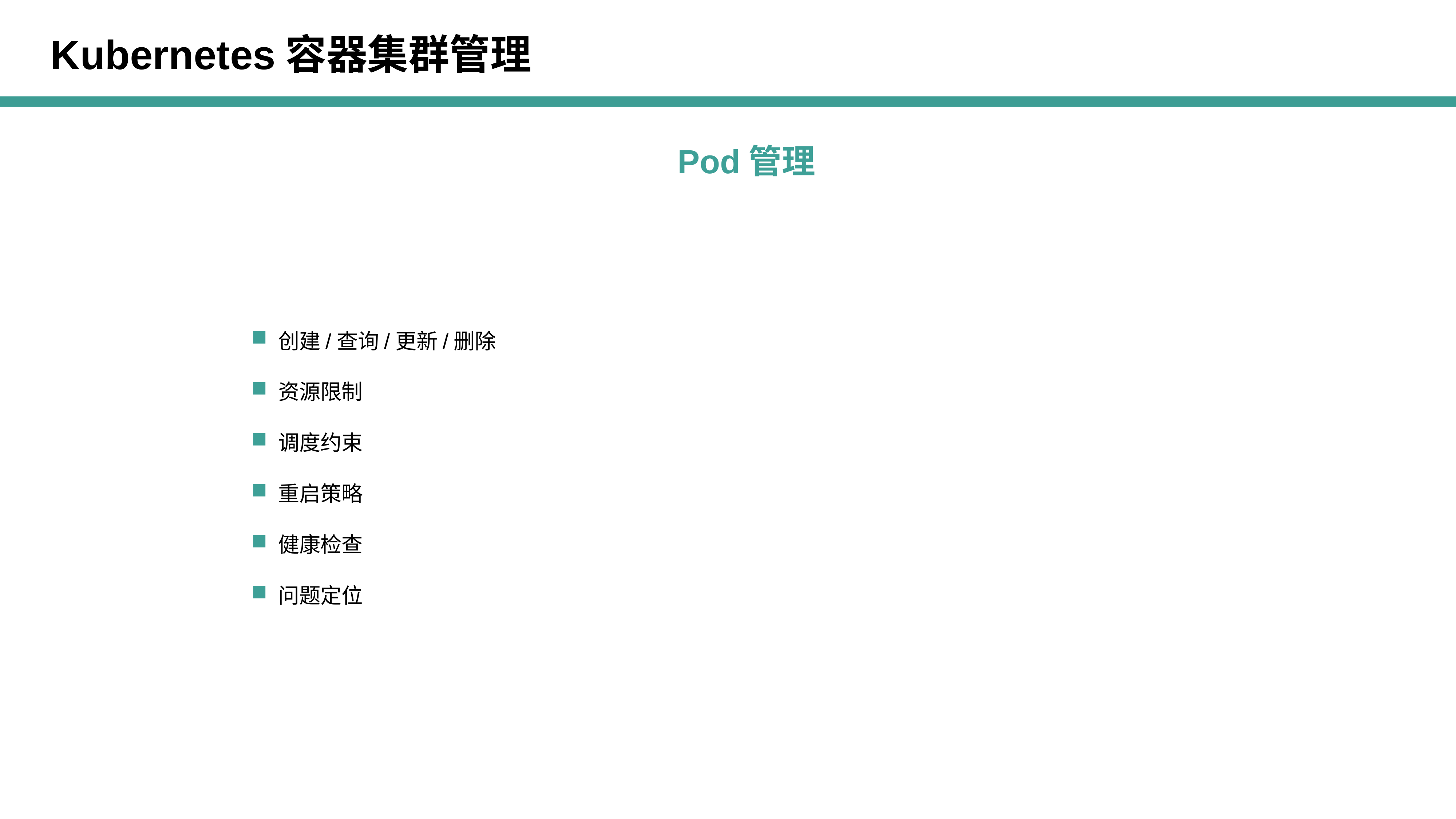

Kubernetes容器集群管理

Pod管理
 创建/查询/更新/删除
 资源限制
 调度约束
 重启策略
 健康检查
 问题定位